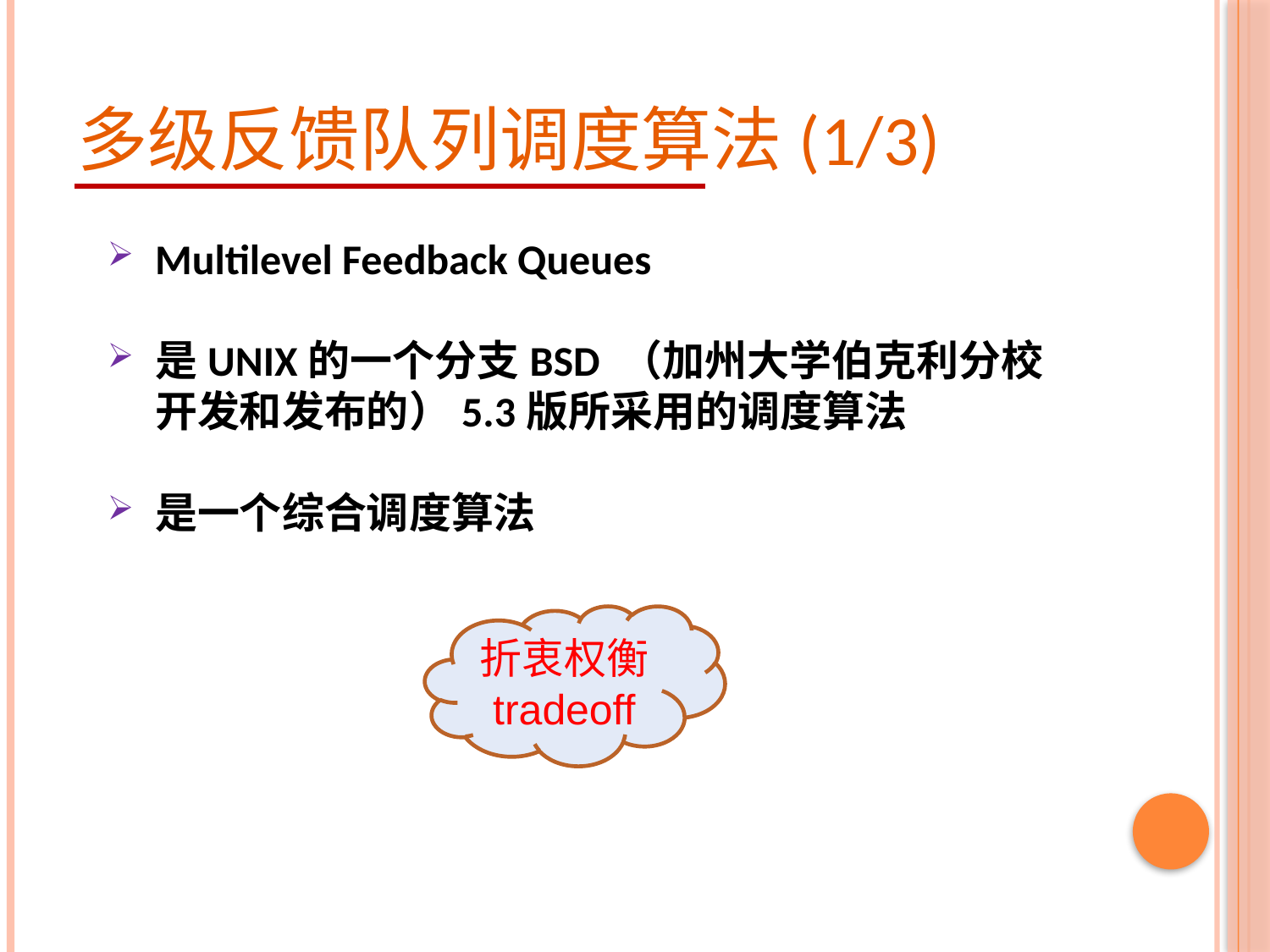

# 多级反馈队列调度算法(1/3)
Multilevel Feedback Queues

是UNIX的一个分支BSD （加州大学伯克利分校开发和发布的）5.3版所采用的调度算法

是一个综合调度算法
折衷权衡
tradeoff